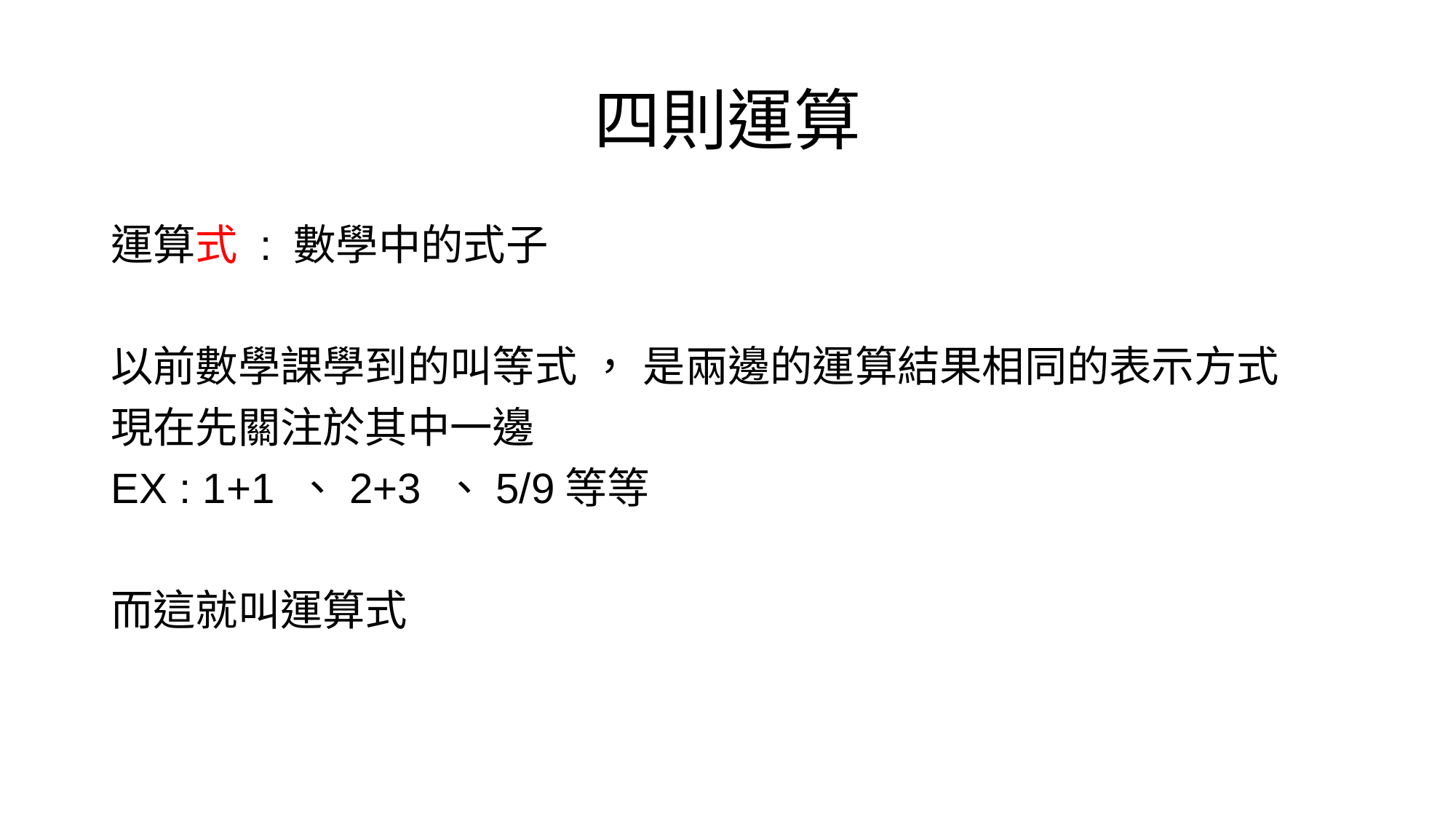

# 四則運算
運算式 : 數學中的式子

以前數學課學到的叫等式 ， 是兩邊的運算結果相同的表示方式
現在先關注於其中一邊
EX : 1+1 、2+3 、5/9等等

而這就叫運算式